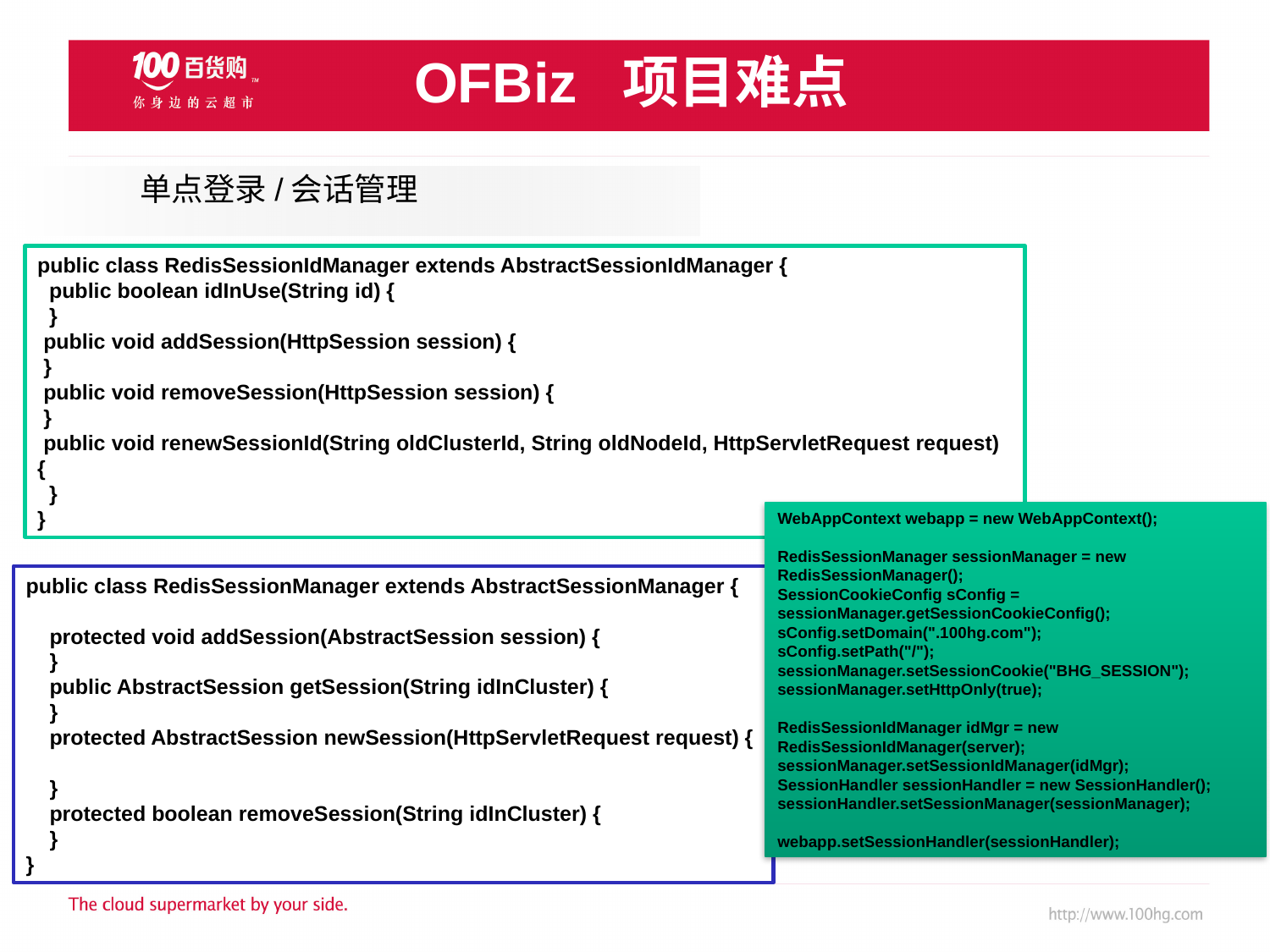

OFBiz  项目难点
单点登录/会话管理
public class RedisSessionIdManager extends AbstractSessionIdManager {
  public boolean idInUse(String id) {
  }
 public void addSession(HttpSession session) {
 }
 public void removeSession(HttpSession session) {
 }
 public void renewSessionId(String oldClusterId, String oldNodeId, HttpServletRequest request) {
  }
}
WebAppContext webapp = new WebAppContext();

RedisSessionManager sessionManager = new RedisSessionManager();
SessionCookieConfig sConfig = sessionManager.getSessionCookieConfig();
sConfig.setDomain(".100hg.com");
sConfig.setPath("/");
sessionManager.setSessionCookie("BHG_SESSION");
sessionManager.setHttpOnly(true);

RedisSessionIdManager idMgr = new RedisSessionIdManager(server);
sessionManager.setSessionIdManager(idMgr);
SessionHandler sessionHandler = new SessionHandler();
sessionHandler.setSessionManager(sessionManager);

webapp.setSessionHandler(sessionHandler);
public class RedisSessionManager extends AbstractSessionManager {

    protected void addSession(AbstractSession session) {
    }
    public AbstractSession getSession(String idInCluster) {
    }
    protected AbstractSession newSession(HttpServletRequest request) {
    }
    protected boolean removeSession(String idInCluster) {
    }
}